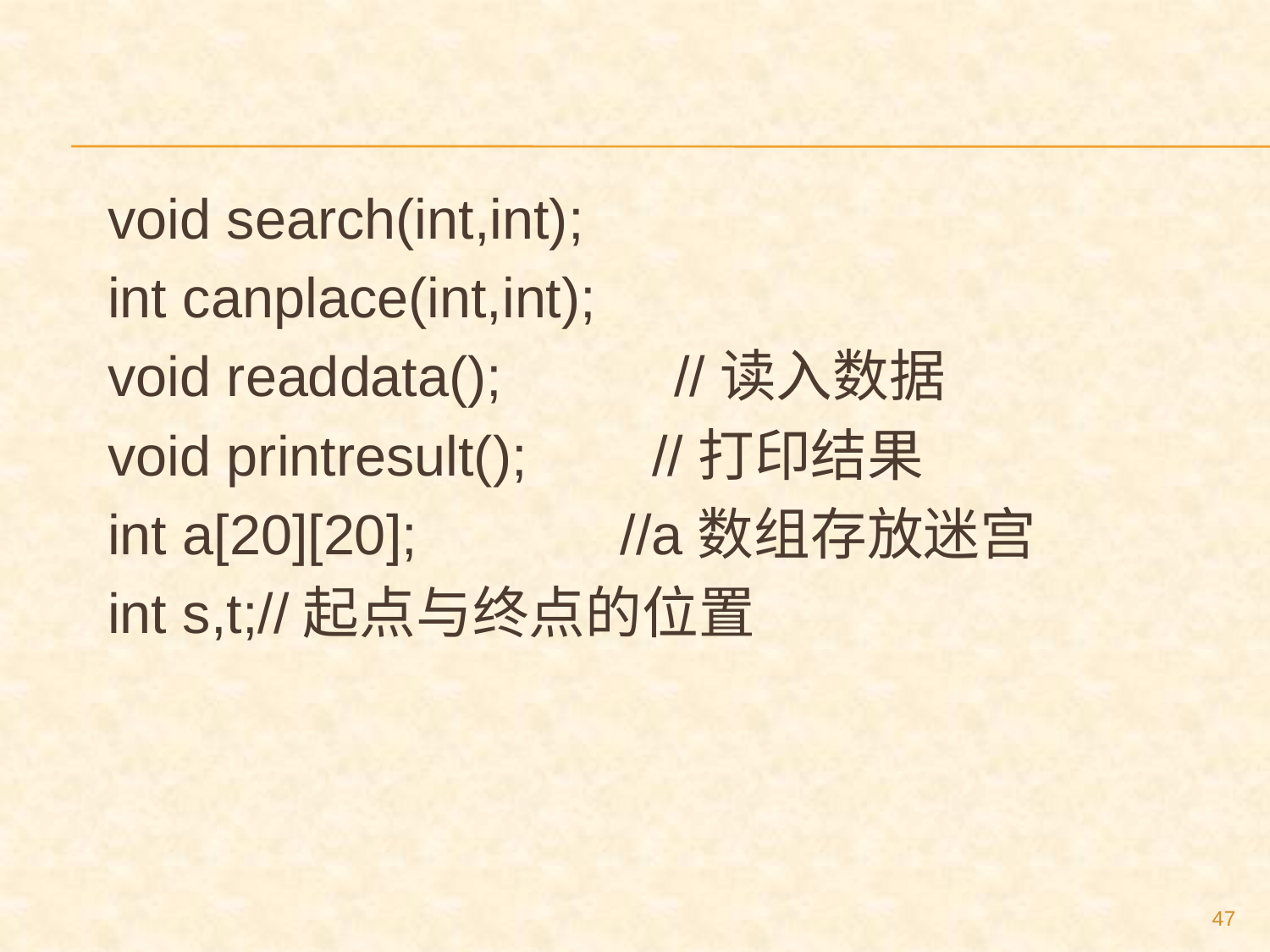

void search(int,int);
int canplace(int,int);
void readdata();           //读入数据
void printresult();        //打印结果
int a[20][20];             //a数组存放迷宫
int s,t;//起点与终点的位置
47